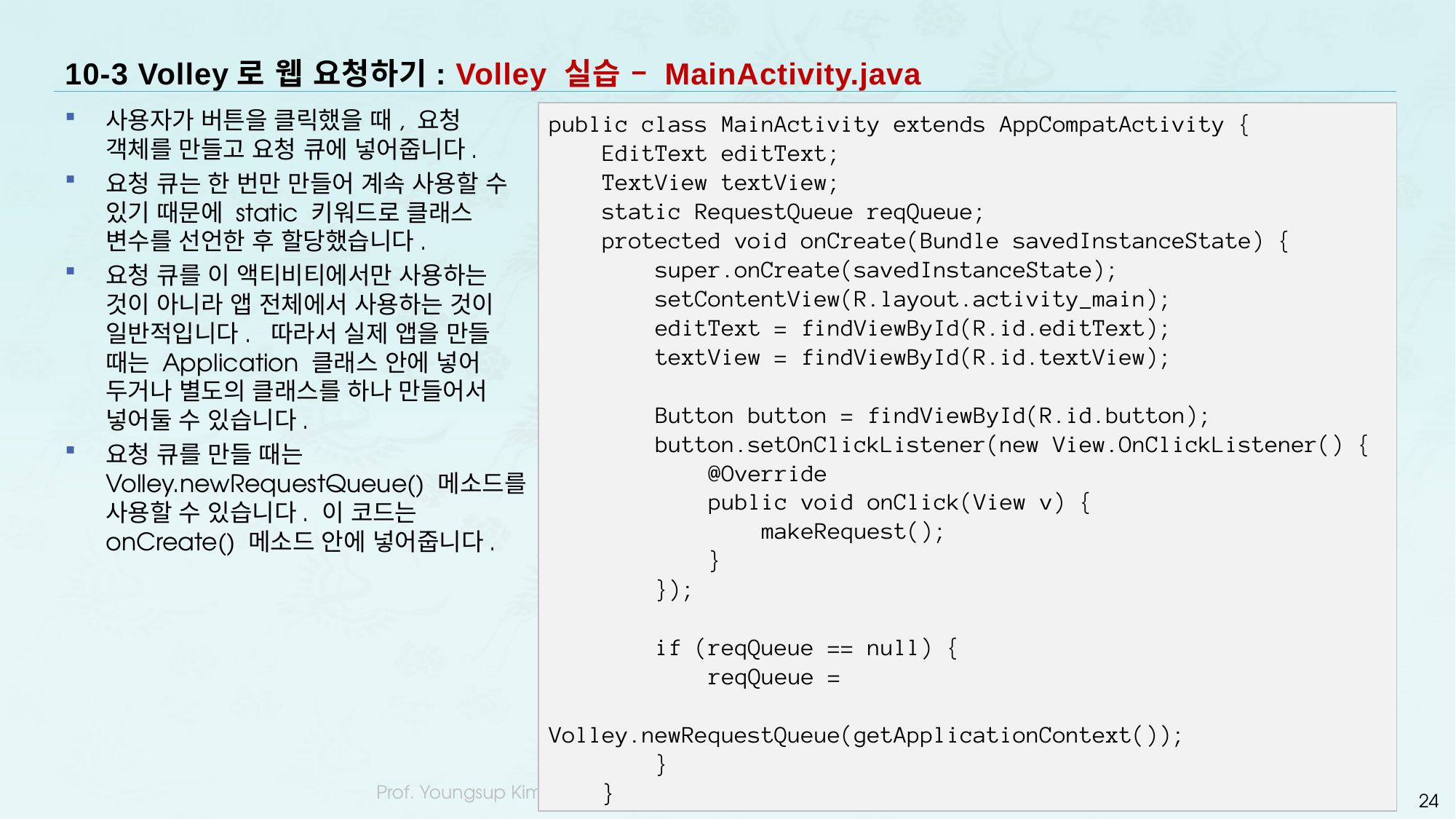

# 10-3 Volley로 웹 요청하기: Volley 실습 – MainActivity.java
사용자가 버튼을 클릭했을 때, 요청 객체를 만들고 요청 큐에 넣어줍니다.
요청 큐는 한 번만 만들어 계속 사용할 수 있기 때문에 static 키워드로 클래스 변수를 선언한 후 할당했습니다.
요청 큐를 이 액티비티에서만 사용하는 것이 아니라 앱 전체에서 사용하는 것이 일반적입니다.  따라서 실제 앱을 만들 때는 Application 클래스 안에 넣어 두거나 별도의 클래스를 하나 만들어서 넣어둘 수 있습니다.
요청 큐를 만들 때는 Volley.newRequestQueue() 메소드를 사용할 수 있습니다. 이 코드는 onCreate() 메소드 안에 넣어줍니다.
public class MainActivity extends AppCompatActivity {
    EditText editText;
    TextView textView;
    static RequestQueue reqQueue;
    protected void onCreate(Bundle savedInstanceState) {
        super.onCreate(savedInstanceState);
        setContentView(R.layout.activity_main);
        editText = findViewById(R.id.editText);
        textView = findViewById(R.id.textView);

        Button button = findViewById(R.id.button);
        button.setOnClickListener(new View.OnClickListener() {
            @Override
            public void onClick(View v) {
                makeRequest();
            }
        });

        if (reqQueue == null) {
            reqQueue =
               Volley.newRequestQueue(getApplicationContext());
        }
    }
24